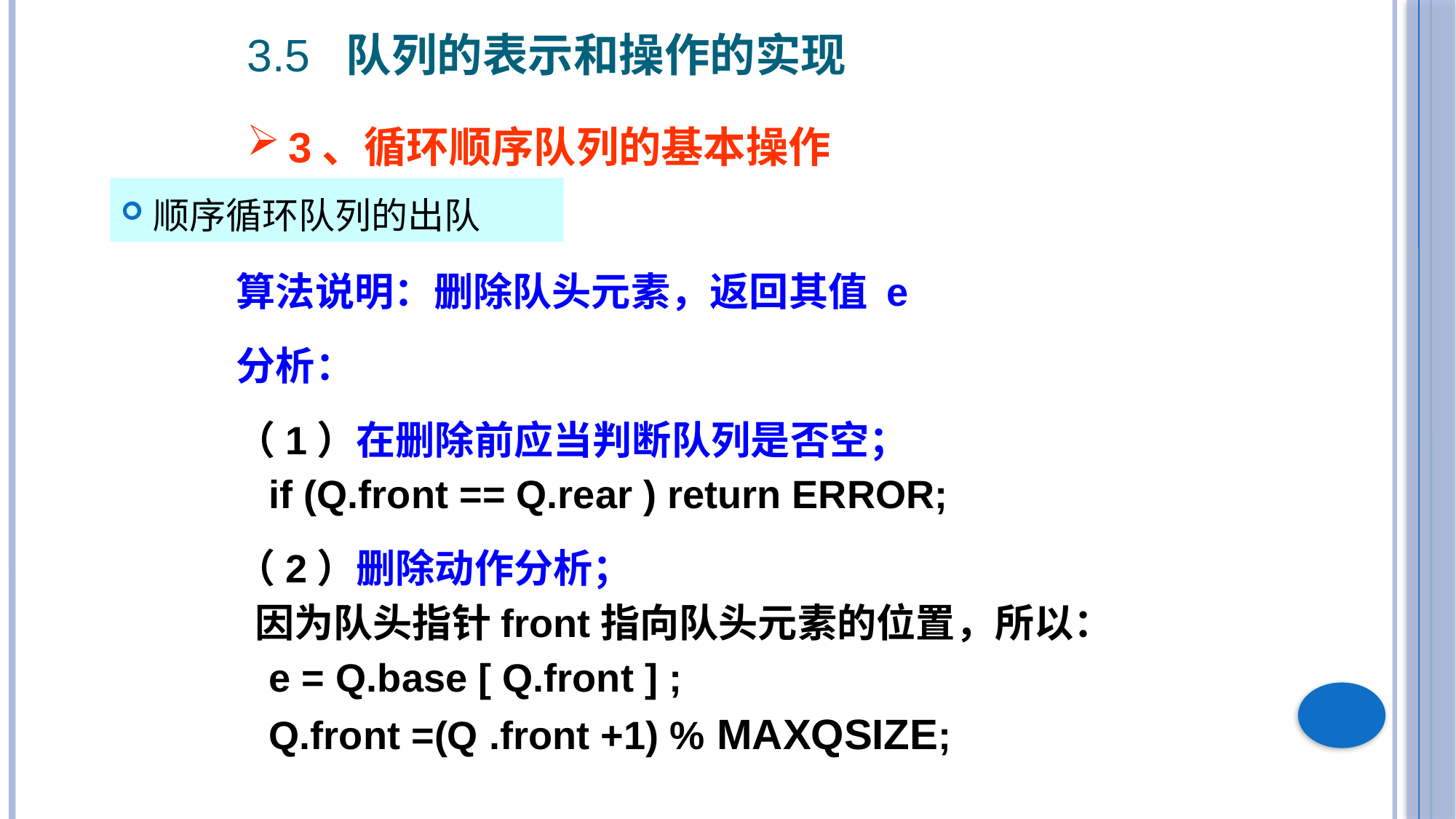

3.5  队列的表示和操作的实现
3、循环顺序队列的基本操作

顺序循环队列的出队
算法说明：删除队头元素，返回其值 e
分析：
（1）在删除前应当判断队列是否空；
   if (Q.front == Q.rear ) return ERROR;
（2）删除动作分析；
 因为队头指针front指向队头元素的位置，所以：
   e = Q.base [ Q.front ] ;
   Q.front =(Q .front +1) % MAXQSIZE;